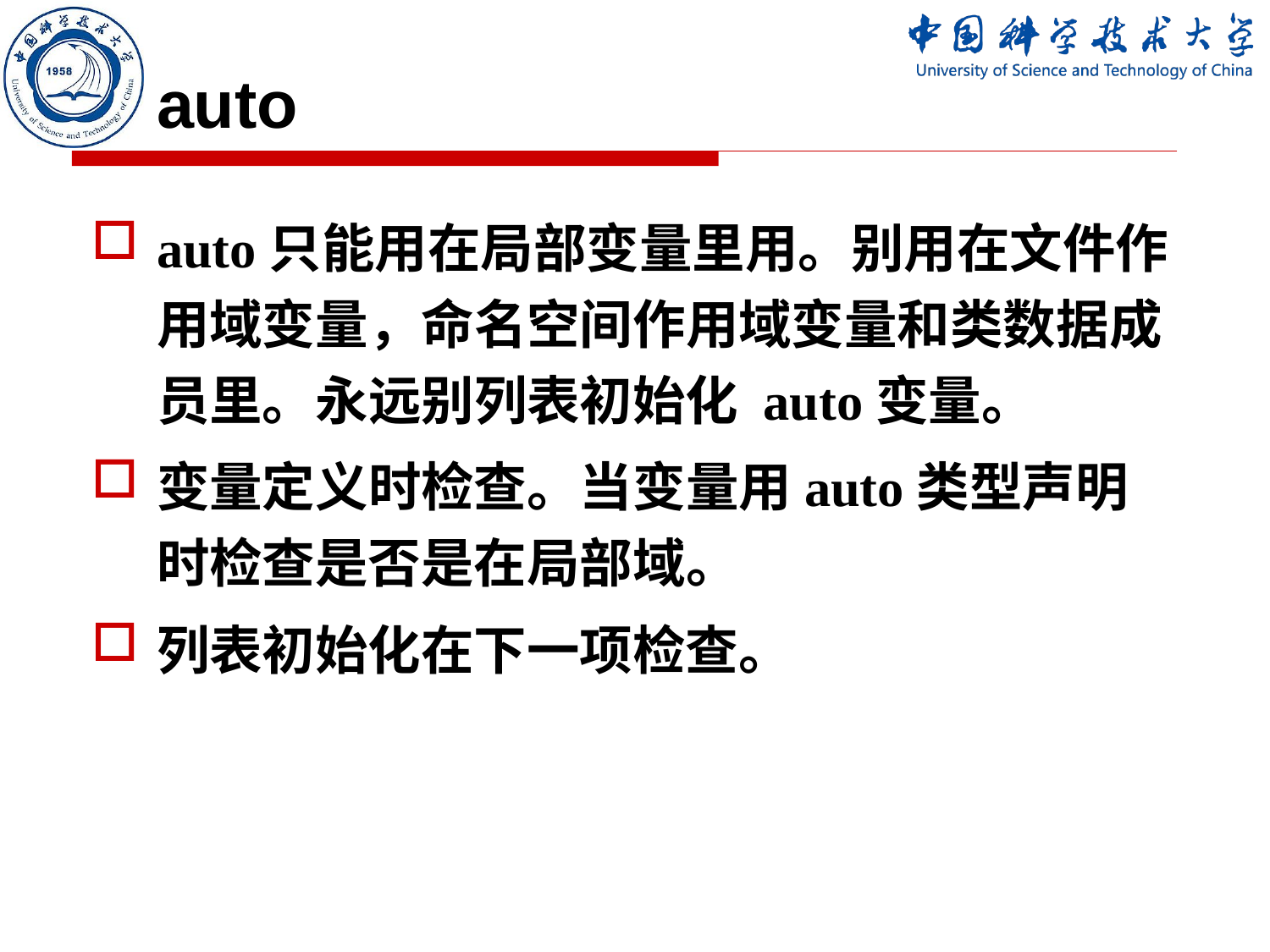

# auto
auto只能用在局部变量里用。别用在文件作用域变量，命名空间作用域变量和类数据成员里。永远别列表初始化 auto变量。
变量定义时检查。当变量用auto类型声明时检查是否是在局部域。
列表初始化在下一项检查。

26